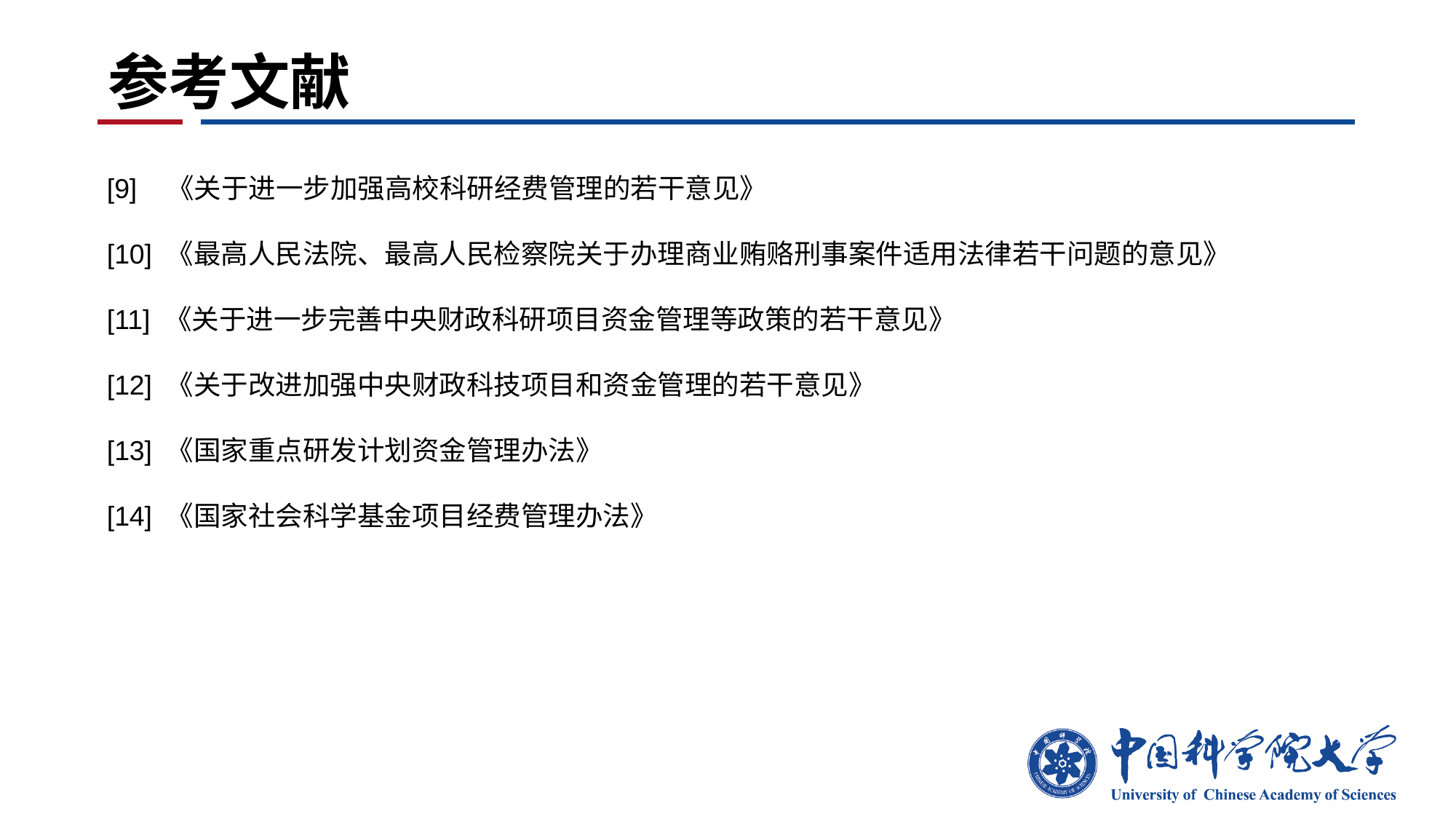

# 参考文献
[9]   《关于进一步加强高校科研经费管理的若干意见》
[10] 《最高人民法院、最高人民检察院关于办理商业贿赂刑事案件适用法律若干问题的意见》
[11] 《关于进一步完善中央财政科研项目资金管理等政策的若干意见》
[12] 《关于改进加强中央财政科技项目和资金管理的若干意见》
[13] 《国家重点研发计划资金管理办法》
[14] 《国家社会科学基金项目经费管理办法》